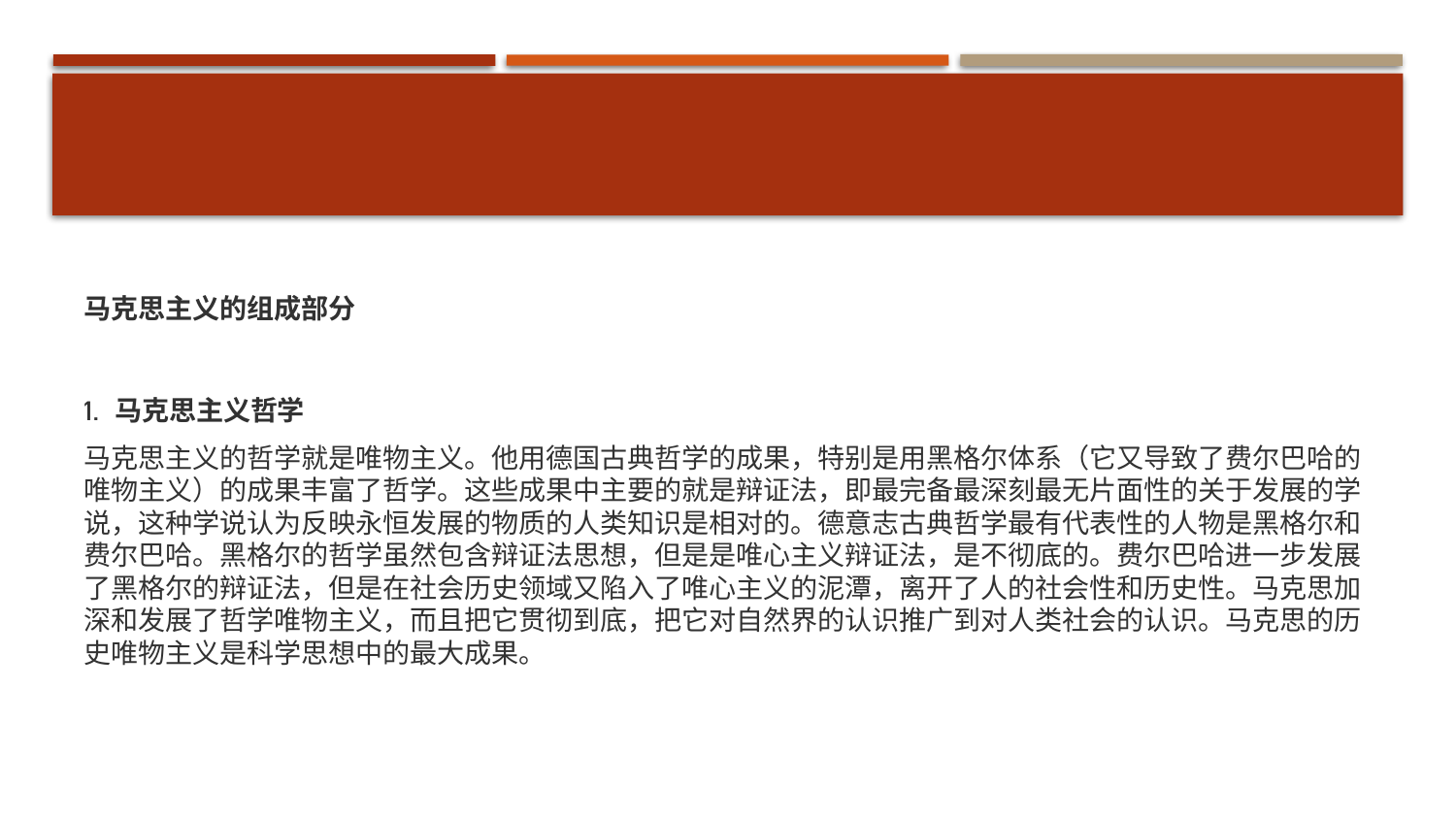

马克思主义的组成部分
1. 马克思主义哲学
马克思主义的哲学就是唯物主义。他用德国古典哲学的成果，特别是用黑格尔体系（它又导致了费尔巴哈的唯物主义）的成果丰富了哲学。这些成果中主要的就是辩证法，即最完备最深刻最无片面性的关于发展的学说，这种学说认为反映永恒发展的物质的人类知识是相对的。德意志古典哲学最有代表性的人物是黑格尔和费尔巴哈。黑格尔的哲学虽然包含辩证法思想，但是是唯心主义辩证法，是不彻底的。费尔巴哈进一步发展了黑格尔的辩证法，但是在社会历史领域又陷入了唯心主义的泥潭，离开了人的社会性和历史性。马克思加深和发展了哲学唯物主义，而且把它贯彻到底，把它对自然界的认识推广到对人类社会的认识。马克思的历史唯物主义是科学思想中的最大成果。